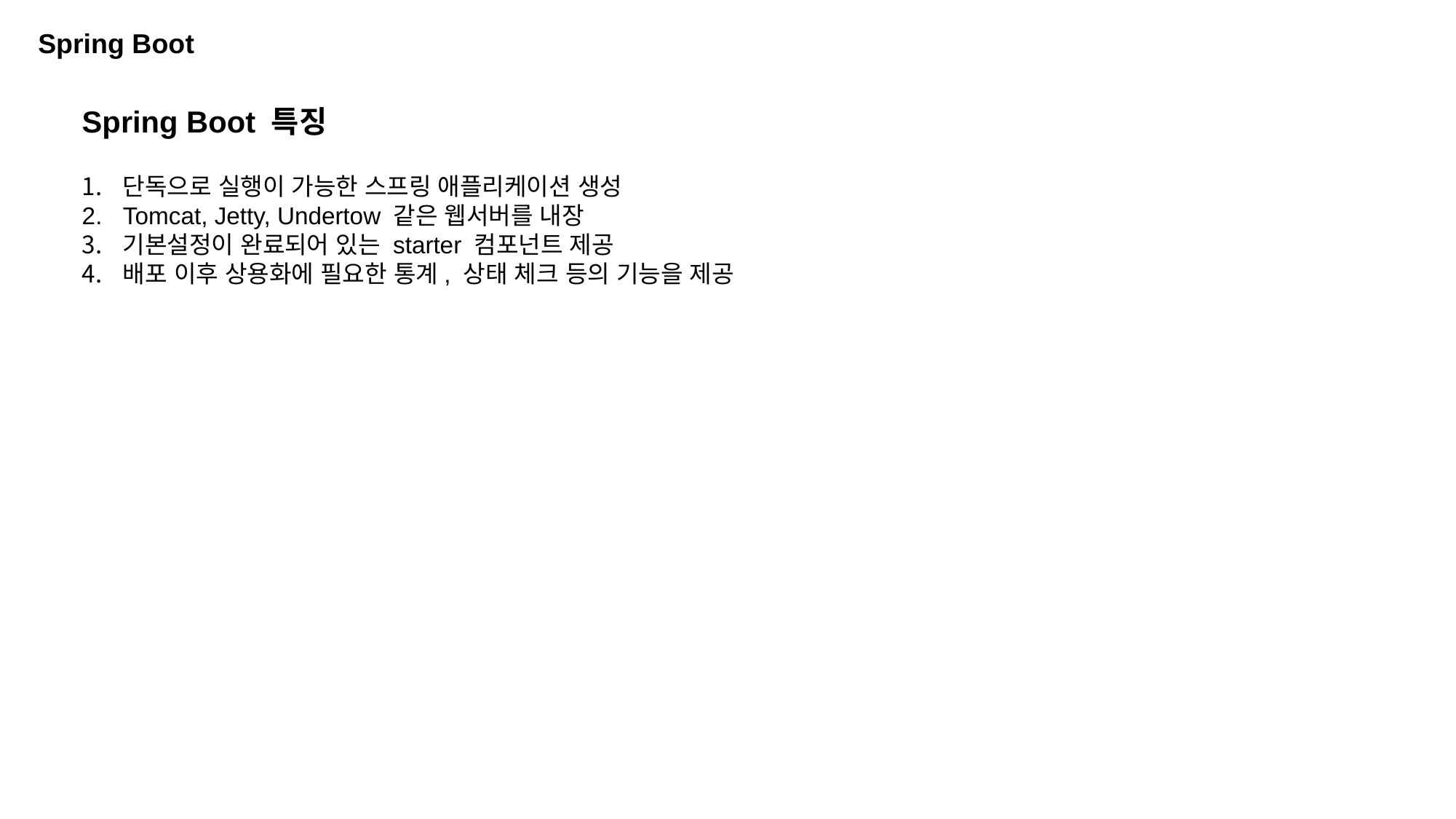

Spring Boot
Spring Boot 특징

단독으로 실행이 가능한 스프링 애플리케이션 생성
Tomcat, Jetty, Undertow 같은 웹서버를 내장
기본설정이 완료되어 있는 starter 컴포넌트 제공
배포 이후 상용화에 필요한 통계, 상태 체크 등의 기능을 제공